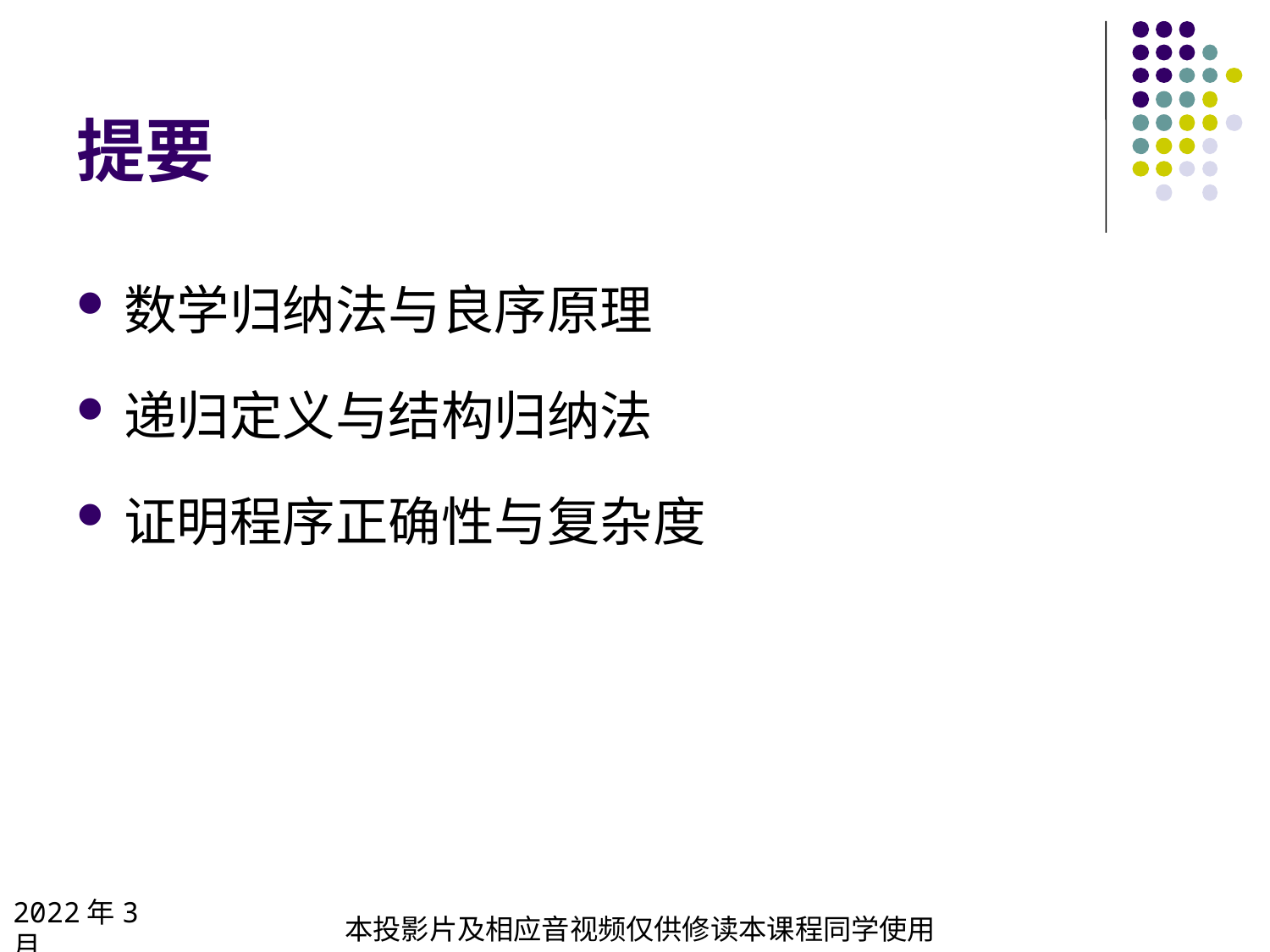

# 提要
数学归纳法与良序原理
递归定义与结构归纳法
证明程序正确性与复杂度
2022年3月
本投影片及相应音视频仅供修读本课程同学使用
20